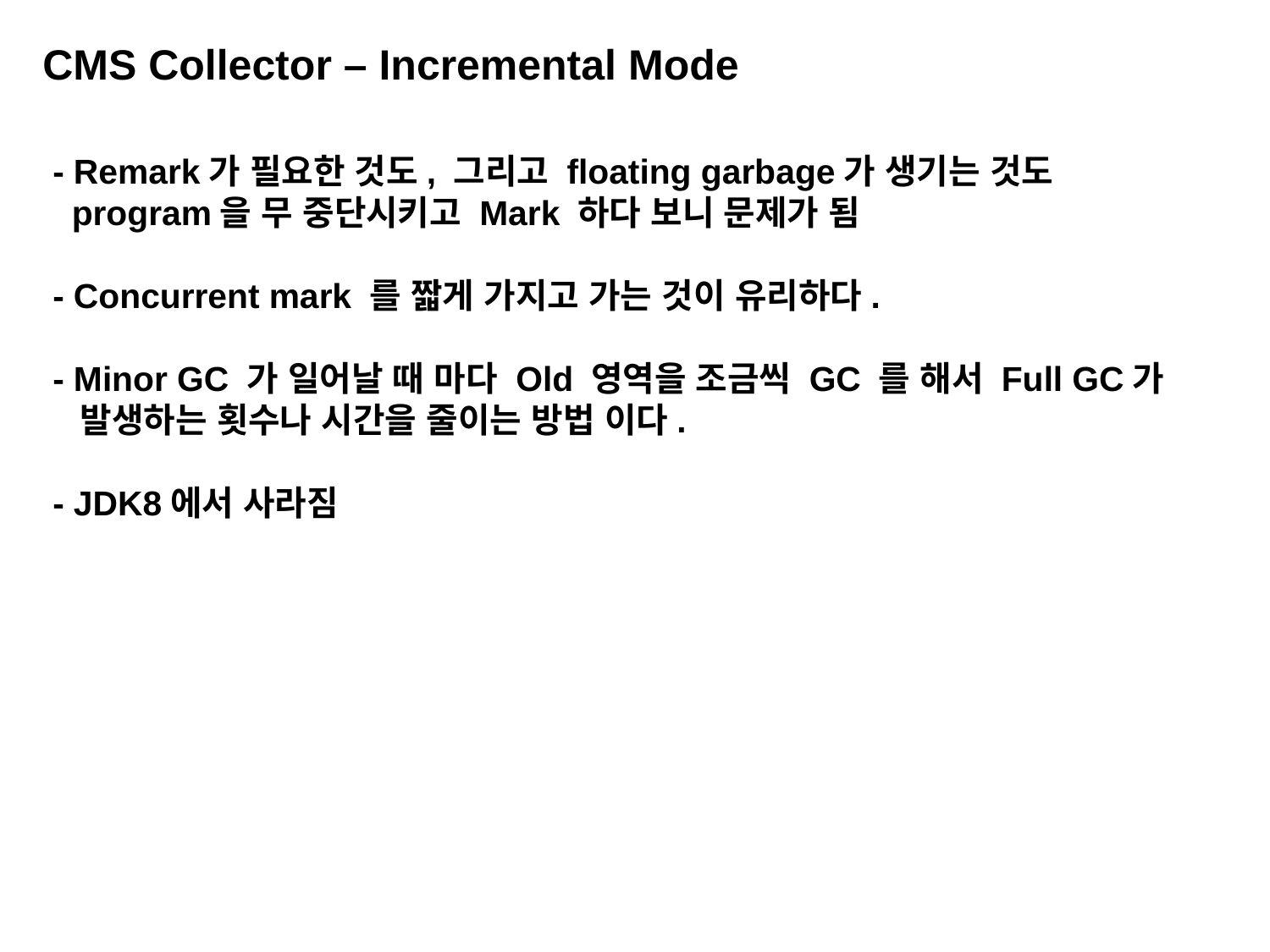

CMS Collector – Incremental Mode
- Remark가 필요한 것도, 그리고 floating garbage가 생기는 것도
  program을 무 중단시키고 Mark 하다 보니 문제가 됨

- Concurrent mark 를 짧게 가지고 가는 것이 유리하다.

- Minor GC 가 일어날 때 마다 Old 영역을 조금씩 GC 를 해서 Full GC가
  발생하는 횟수나 시간을 줄이는 방법 이다.

- JDK8에서 사라짐